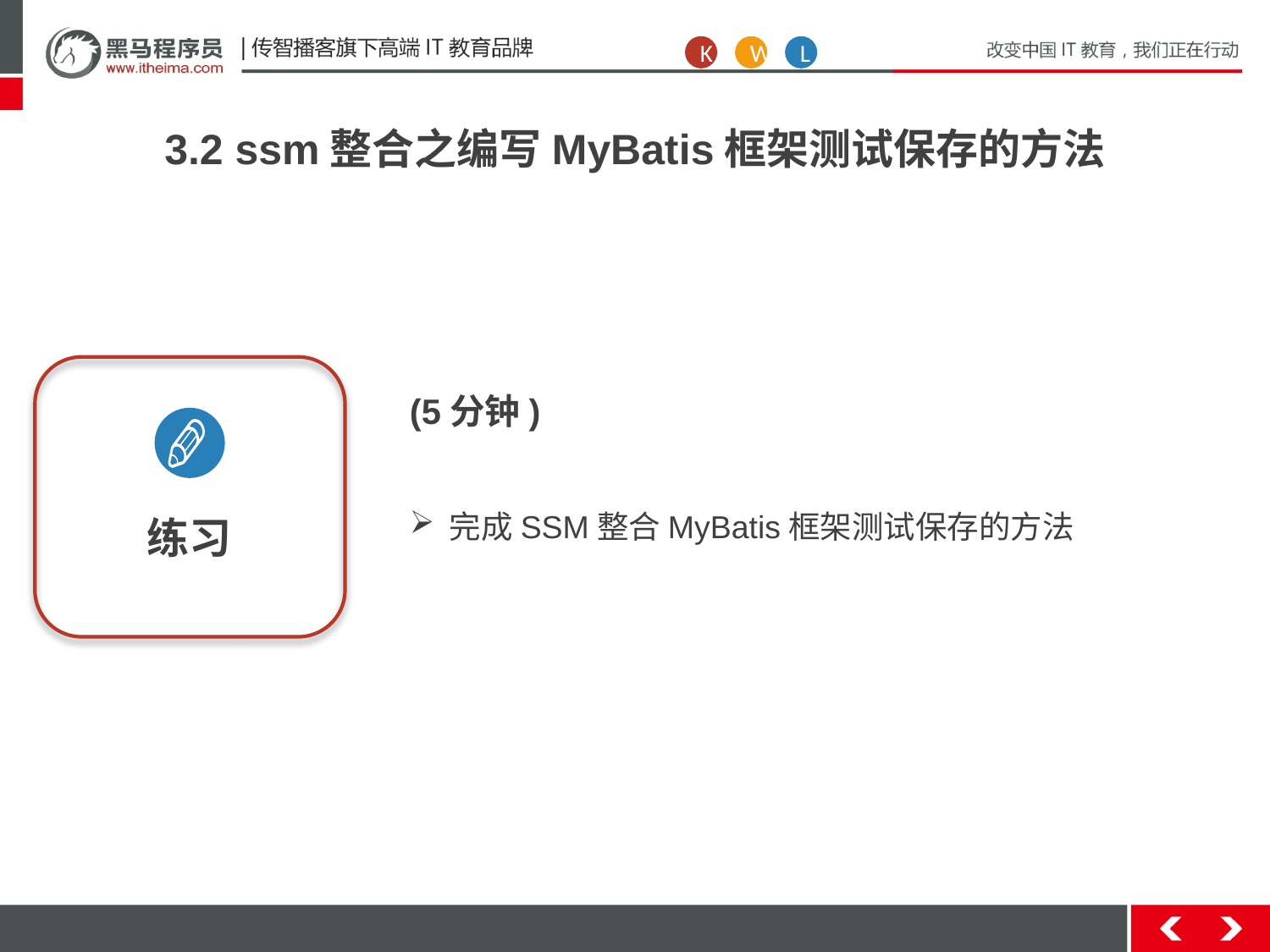

K
W
L
3.2 ssm整合之编写MyBatis框架测试保存的方法

练习
(5分钟)

完成SSM整合MyBatis框架测试保存的方法